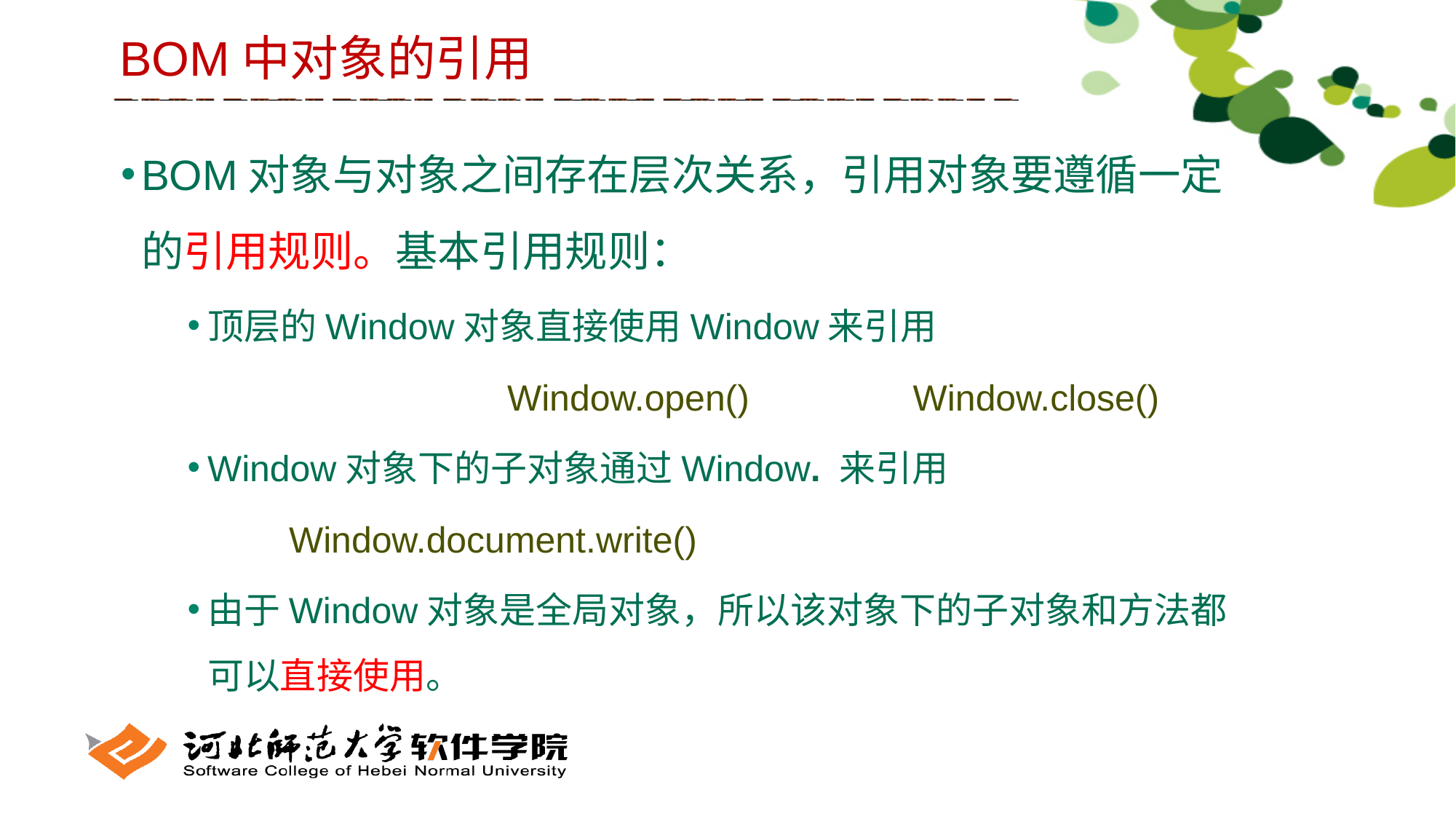

BOM中对象的引用
BOM对象与对象之间存在层次关系，引用对象要遵循一定的引用规则。基本引用规则：
顶层的Window对象直接使用Window来引用
		        Window.open()		     Window.close()
Window对象下的子对象通过Window. 来引用
        Window.document.write()
由于Window对象是全局对象，所以该对象下的子对象和方法都可以直接使用。